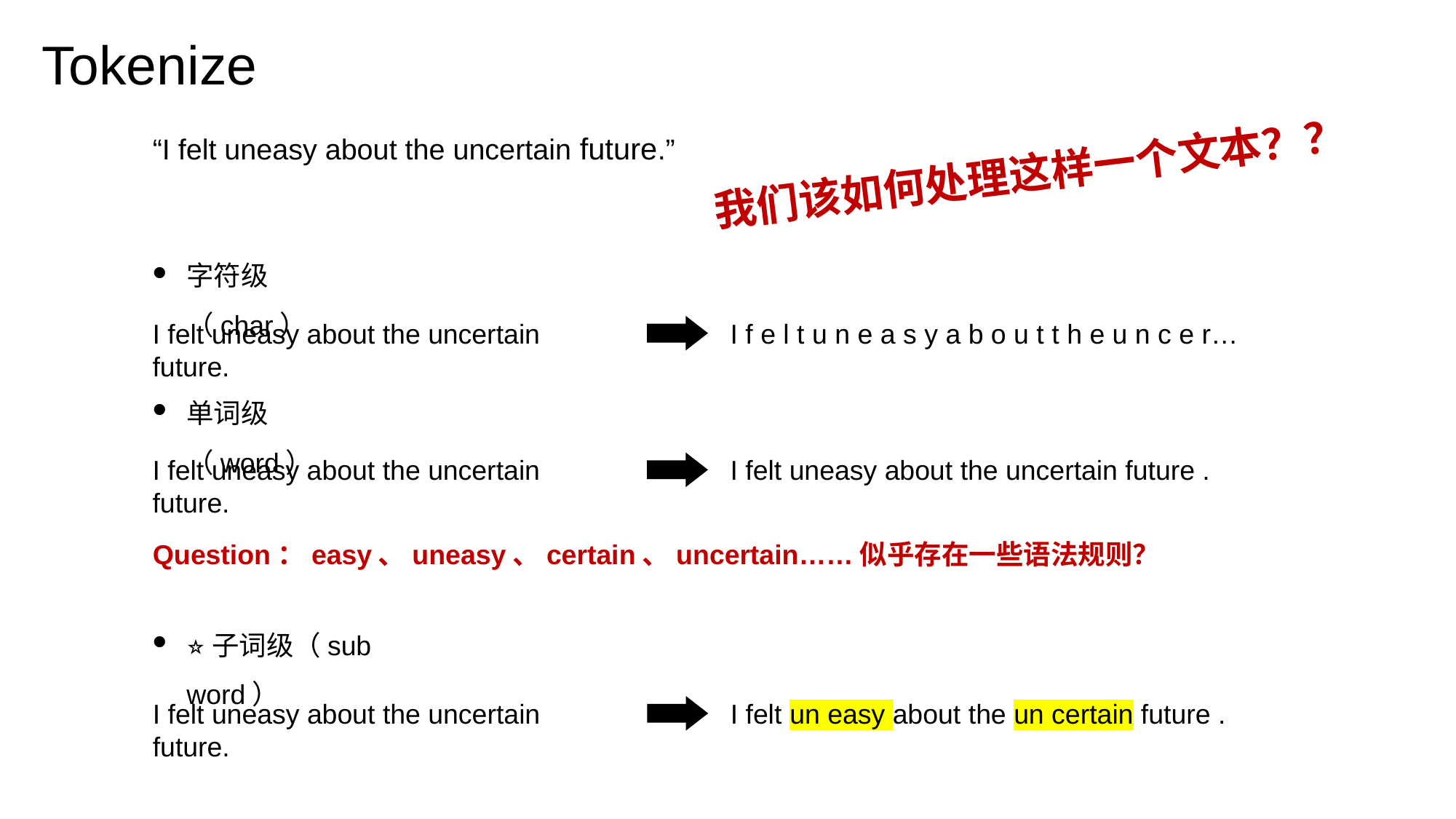

Tokenize
“I felt uneasy about the uncertain future.”
我们该如何处理这样一个文本？？
字符级（char）
I felt uneasy about the uncertain future.
I f e l t u n e a s y a b o u t t h e u n c e r…

单词级（word）
I felt uneasy about the uncertain future .
I felt uneasy about the uncertain future.

Question：easy、uneasy、certain、uncertain……似乎存在一些语法规则？
⭐子词级（sub word）
I felt uneasy about the uncertain future.
I felt un easy about the un certain future .